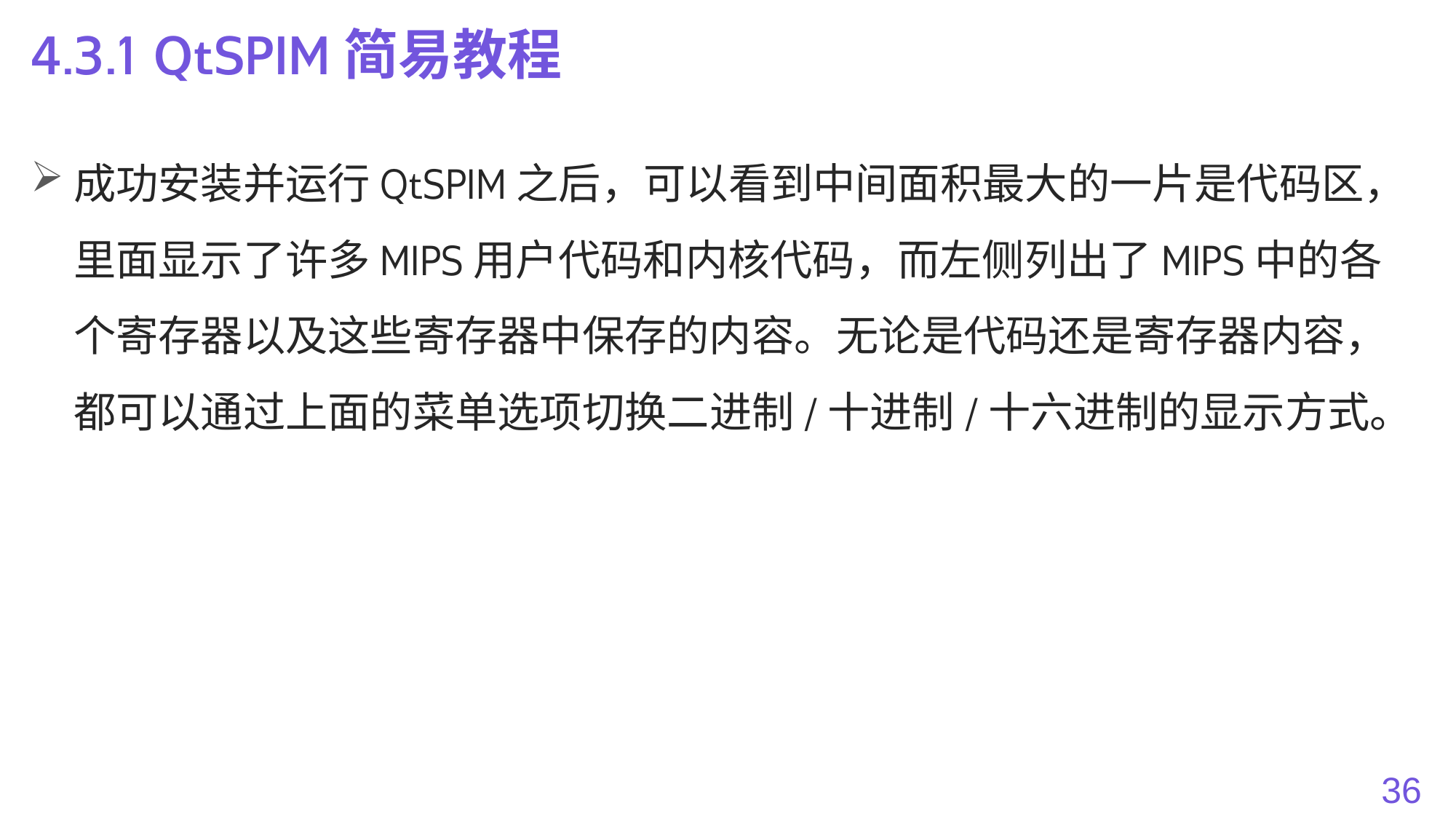

# 4.3.1 QtSPIM简易教程
成功安装并运行QtSPIM之后，可以看到中间面积最大的一片是代码区，里面显示了许多MIPS用户代码和内核代码，而左侧列出了MIPS中的各个寄存器以及这些寄存器中保存的内容。无论是代码还是寄存器内容，都可以通过上面的菜单选项切换二进制/十进制/十六进制的显示方式。
36